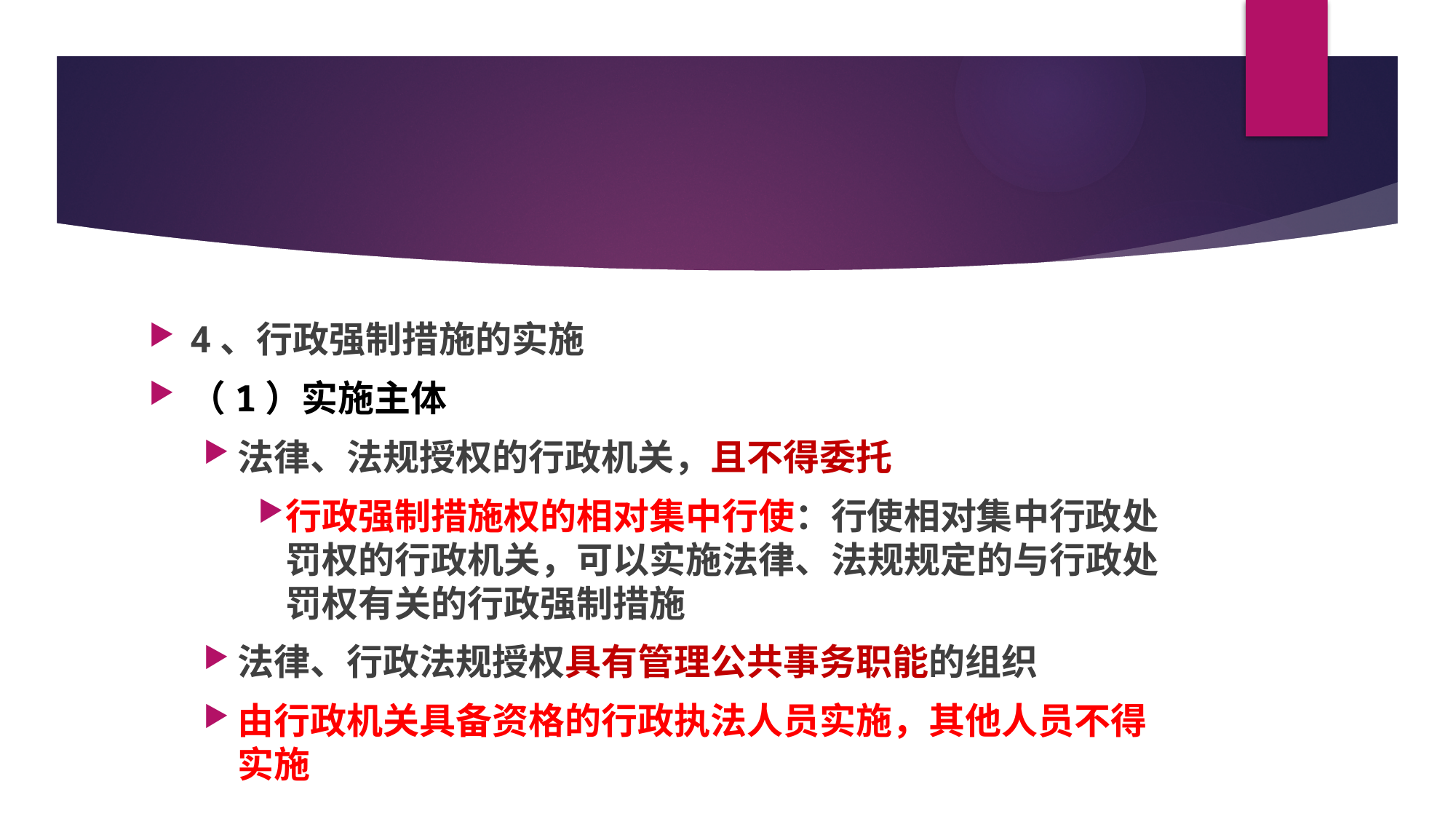

#
4、行政强制措施的实施
（1）实施主体
法律、法规授权的行政机关，且不得委托
行政强制措施权的相对集中行使：行使相对集中行政处罚权的行政机关，可以实施法律、法规规定的与行政处罚权有关的行政强制措施
法律、行政法规授权具有管理公共事务职能的组织
由行政机关具备资格的行政执法人员实施，其他人员不得实施